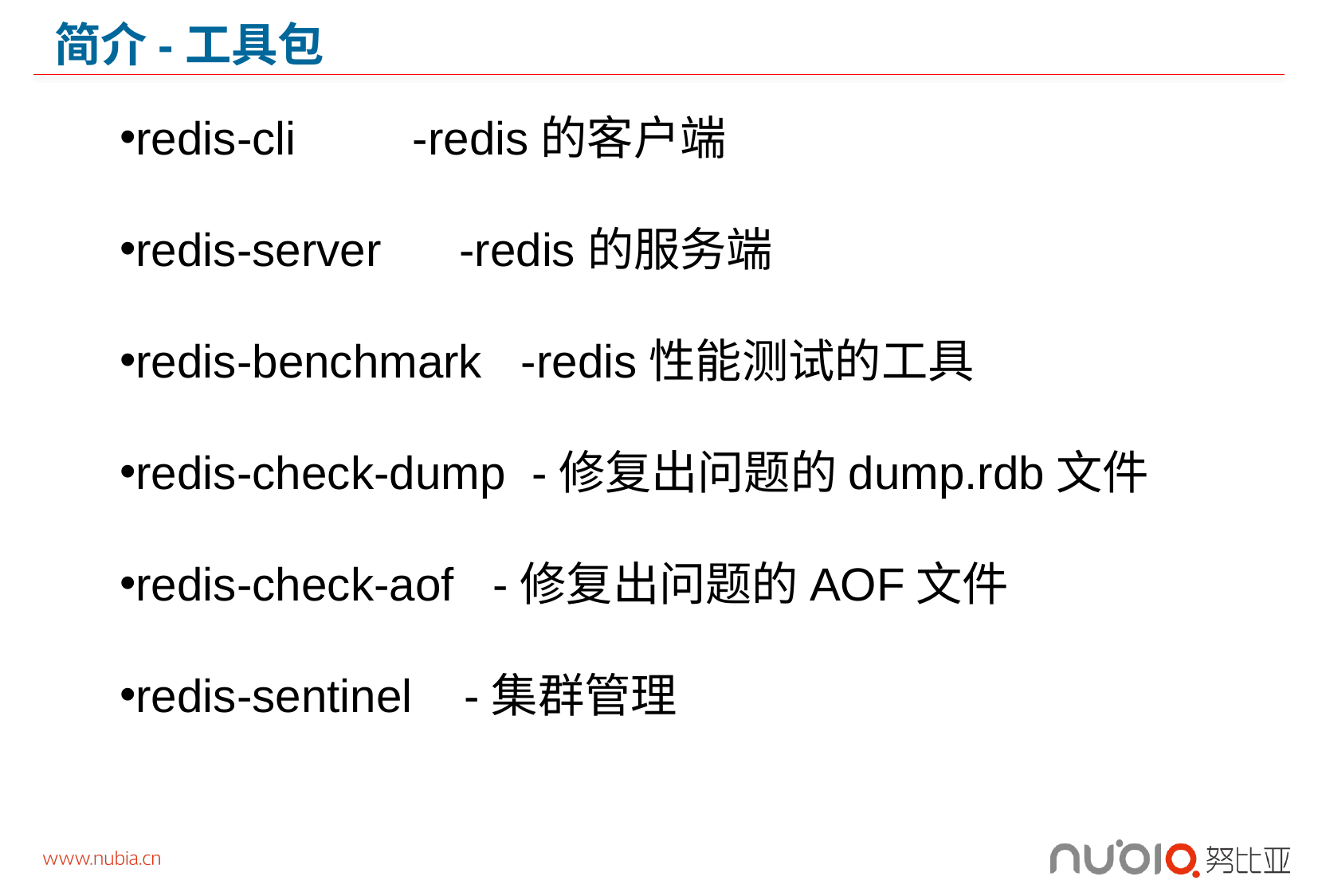

# 简介-工具包
redis-cli         -redis的客户端

redis-server      -redis的服务端

redis-benchmark   -redis性能测试的工具

redis-check-dump  -修复出问题的dump.rdb文件

redis-check-aof   -修复出问题的AOF文件

redis-sentinel    -集群管理